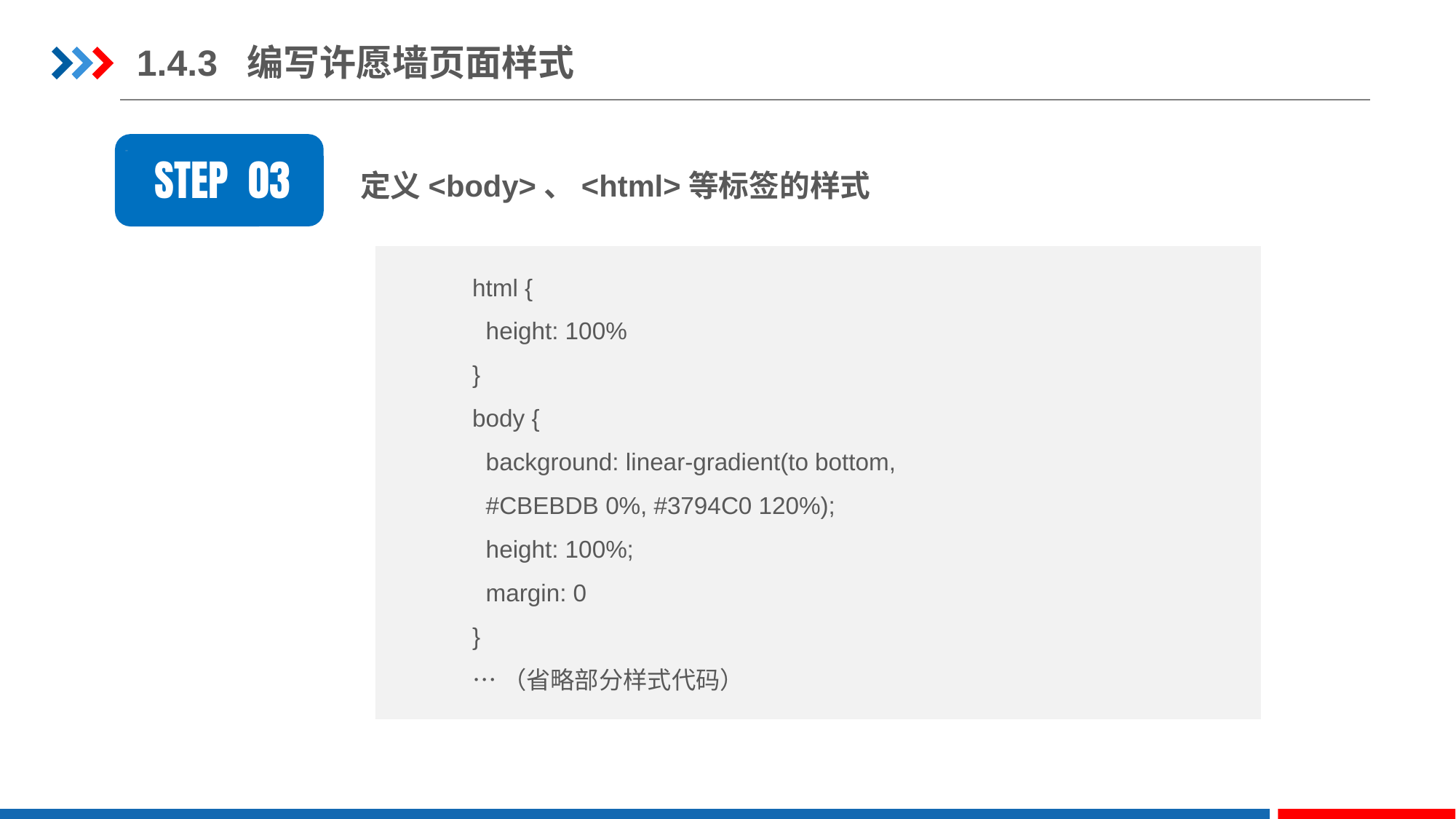

1.4.3  编写许愿墙页面样式

定义<body>、<html>等标签的样式
STEP  03

html {
  height: 100%
}
body {
  background: linear-gradient(to bottom,
  #CBEBDB 0%, #3794C0 120%);
  height: 100%;
  margin: 0
}
…（省略部分样式代码）